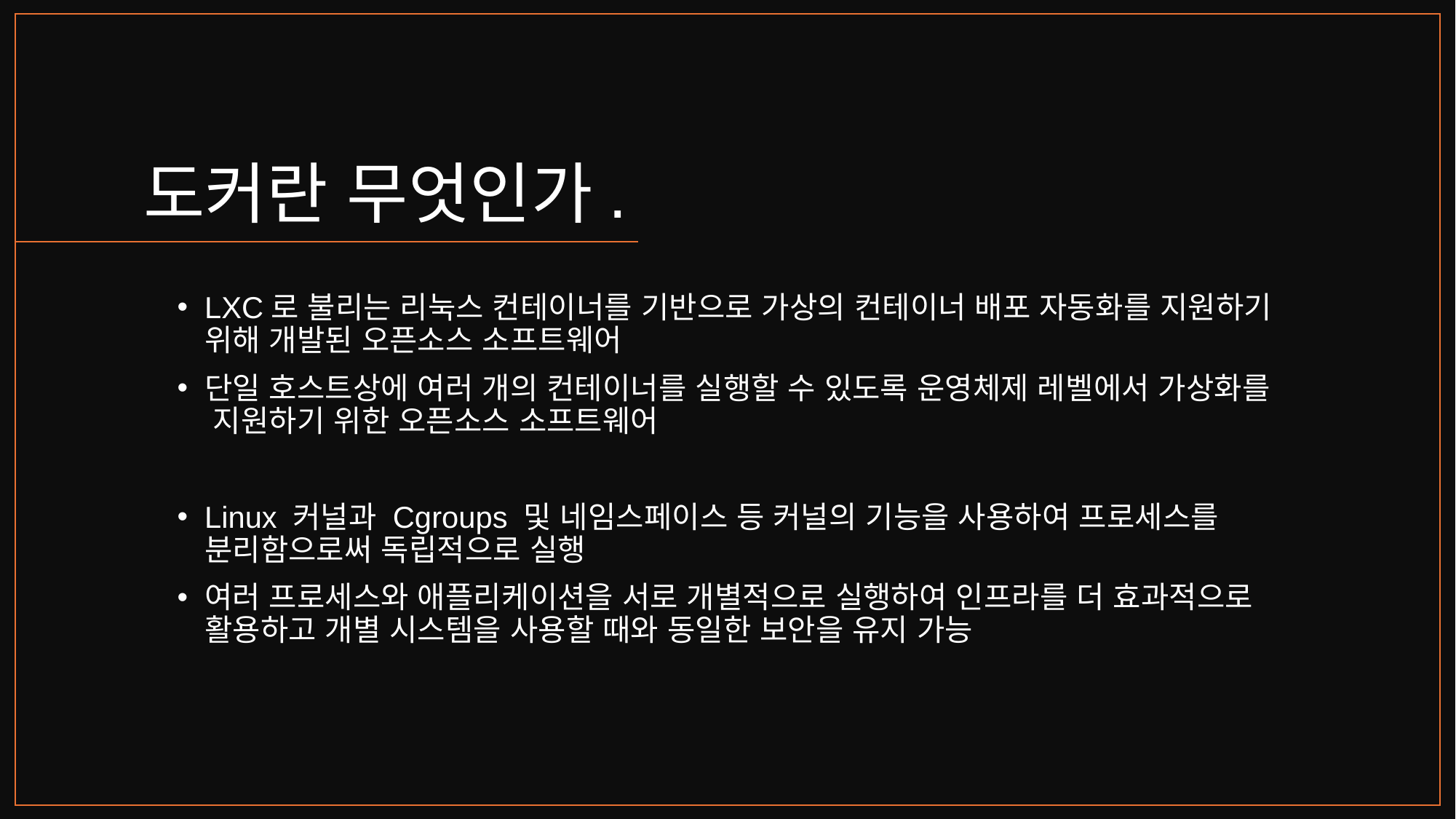

# 도커란 무엇인가.
LXC로 불리는 리눅스 컨테이너를 기반으로 가상의 컨테이너 배포 자동화를 지원하기 위해 개발된 오픈소스 소프트웨어
단일 호스트상에 여러 개의 컨테이너를 실행할 수 있도록 운영체제 레벨에서 가상화를 지원하기 위한 오픈소스 소프트웨어

Linux 커널과 Cgroups 및 네임스페이스 등 커널의 기능을 사용하여 프로세스를 분리함으로써 독립적으로 실행
여러 프로세스와 애플리케이션을 서로 개별적으로 실행하여 인프라를 더 효과적으로 활용하고 개별 시스템을 사용할 때와 동일한 보안을 유지 가능